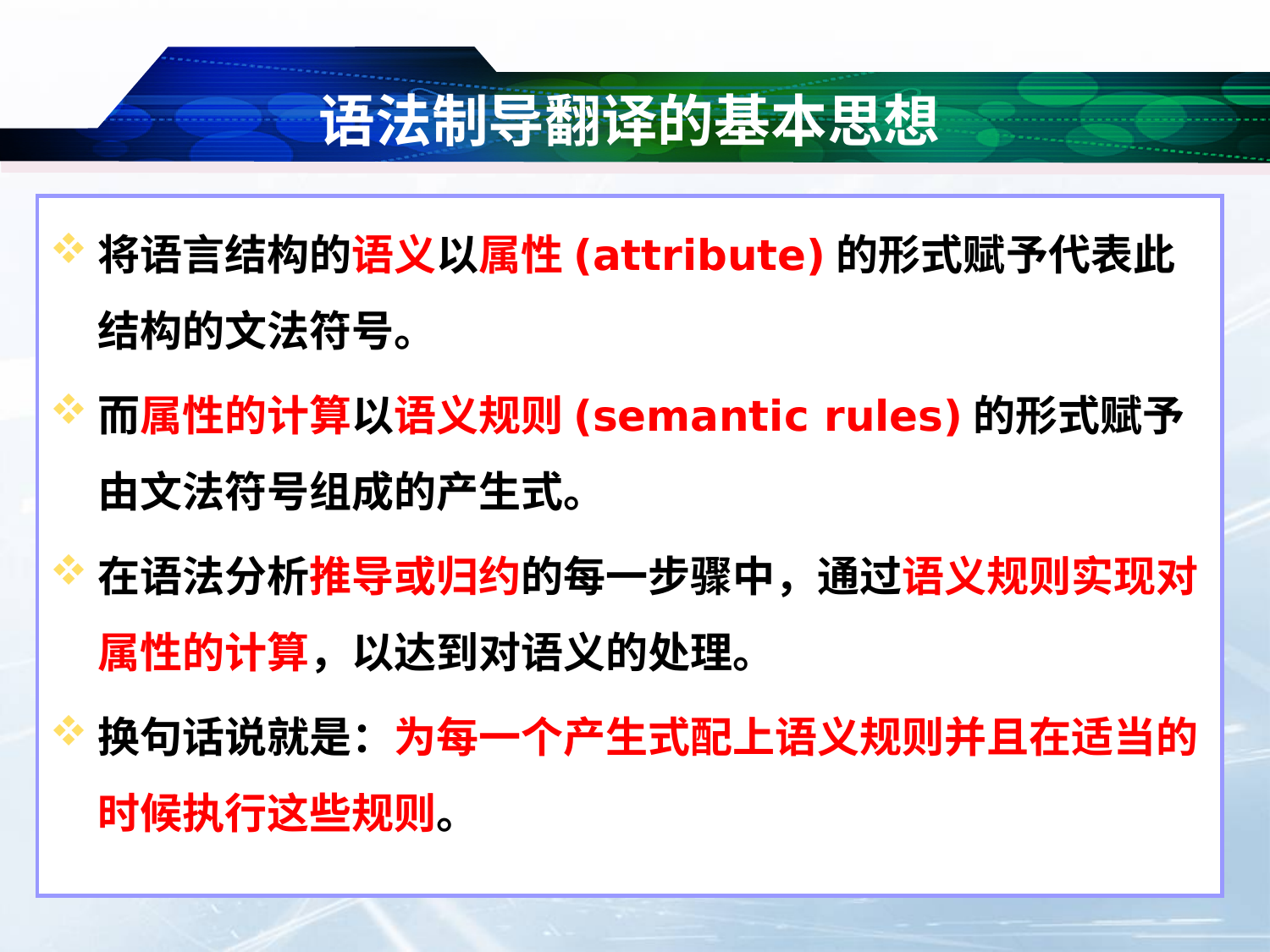

# 语法制导翻译的基本思想
将语言结构的语义以属性(attribute)的形式赋予代表此结构的文法符号。
而属性的计算以语义规则(semantic rules)的形式赋予由文法符号组成的产生式。
在语法分析推导或归约的每一步骤中，通过语义规则实现对属性的计算，以达到对语义的处理。
换句话说就是：为每一个产生式配上语义规则并且在适当的时候执行这些规则。